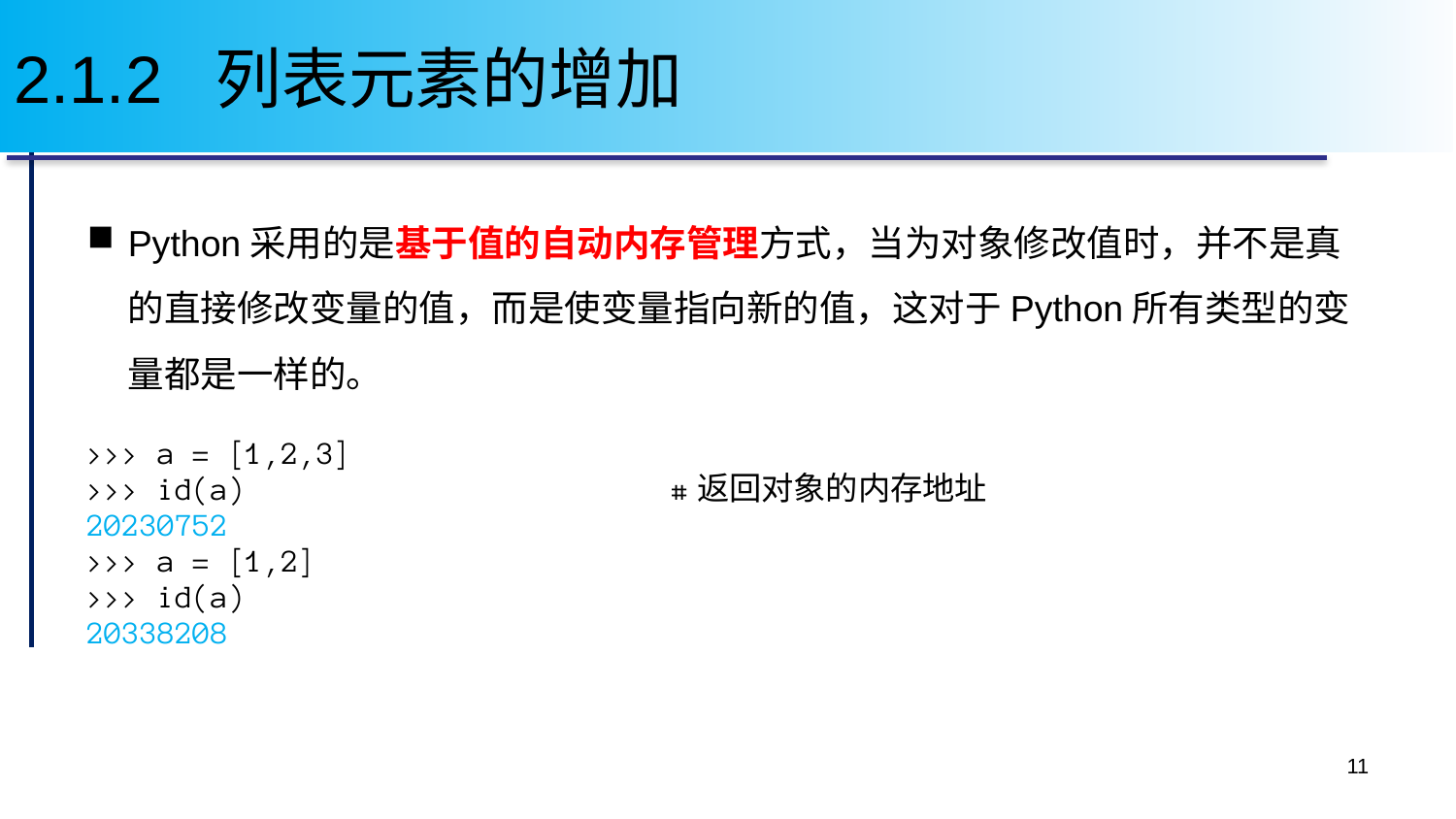

# 2.1.2  列表元素的增加
Python采用的是基于值的自动内存管理方式，当为对象修改值时，并不是真的直接修改变量的值，而是使变量指向新的值，这对于Python所有类型的变量都是一样的。

>>> a = [1,2,3]
>>> id(a)                        #返回对象的内存地址
20230752
>>> a = [1,2]
>>> id(a)
20338208
11